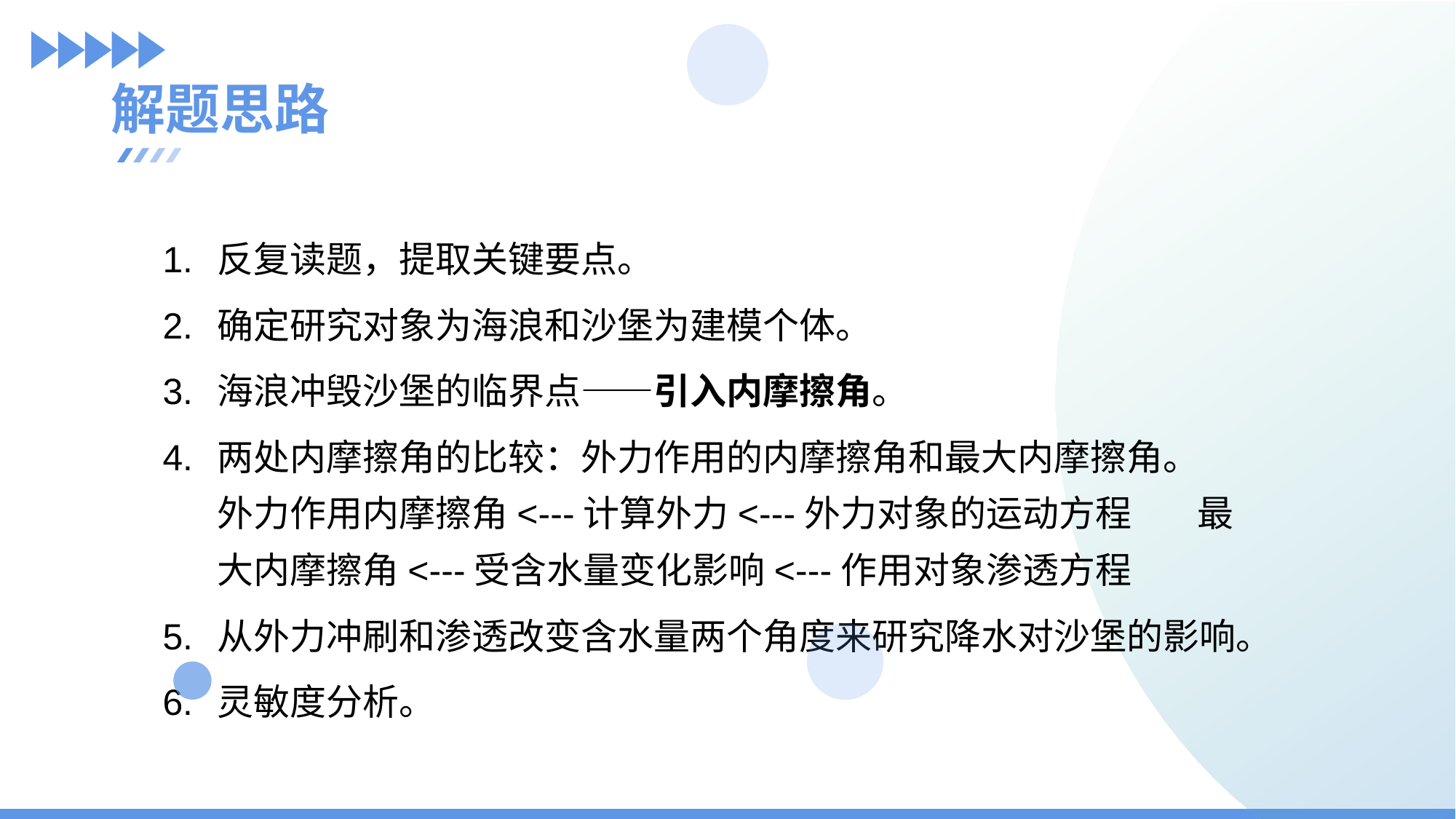

解题思路

反复读题，提取关键要点。
确定研究对象为海浪和沙堡为建模个体。
海浪冲毁沙堡的临界点——引入内摩擦角。
两处内摩擦角的比较：外力作用的内摩擦角和最大内摩擦角。 外力作用内摩擦角<---计算外力<---外力对象的运动方程        最大内摩擦角<---受含水量变化影响<---作用对象渗透方程
从外力冲刷和渗透改变含水量两个角度来研究降水对沙堡的影响。
灵敏度分析。
关键词1
关键词2
关键词3
关键词4